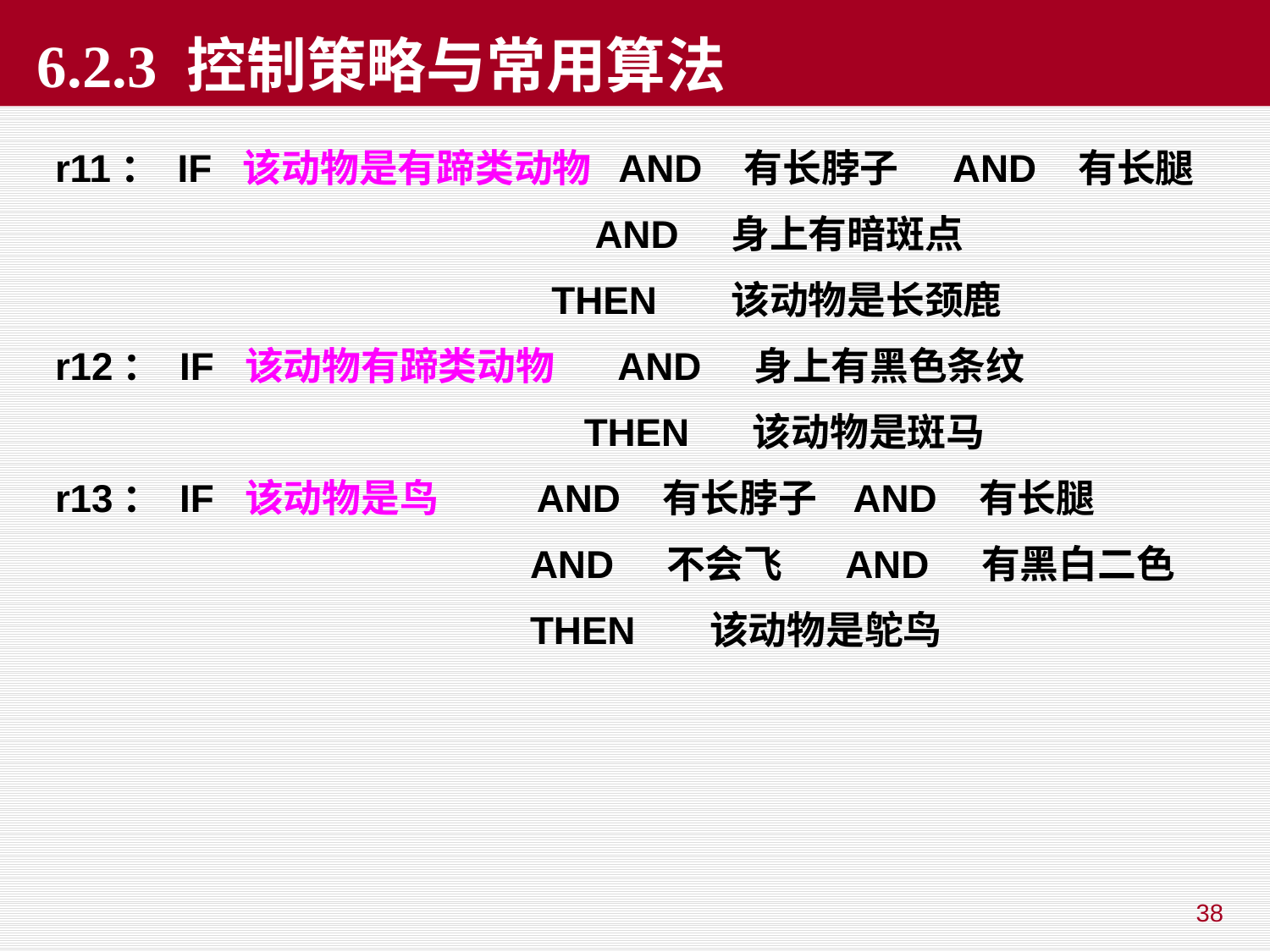

# 6.2.3 控制策略与常用算法
r11： IF  该动物是有蹄类动物  AND   有长脖子     AND   有长腿
                                                  AND    身上有暗斑点
                                              THEN      该动物是长颈鹿
r12： IF  该动物有蹄类动物      AND    身上有黑色条纹
                                                 THEN     该动物是斑马
r13： IF  该动物是鸟          AND   有长脖子   AND   有长腿
                                            AND    不会飞      AND    有黑白二色
                                            THEN      该动物是鸵鸟
38